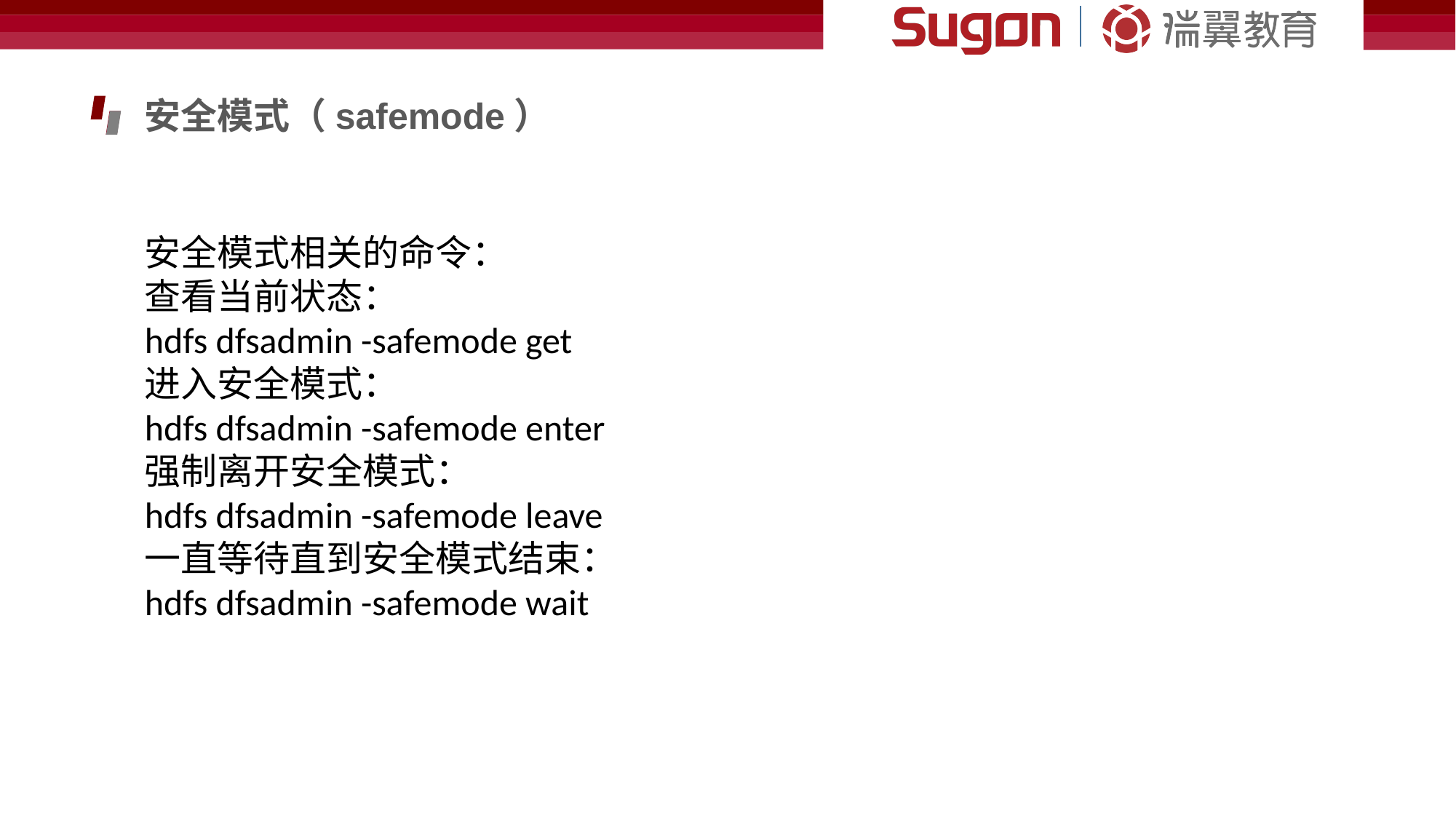

安全模式（safemode）

安全模式相关的命令：
查看当前状态：
hdfs dfsadmin -safemode get
进入安全模式：
hdfs dfsadmin -safemode enter
强制离开安全模式：
hdfs dfsadmin -safemode leave
一直等待直到安全模式结束：
hdfs dfsadmin -safemode wait